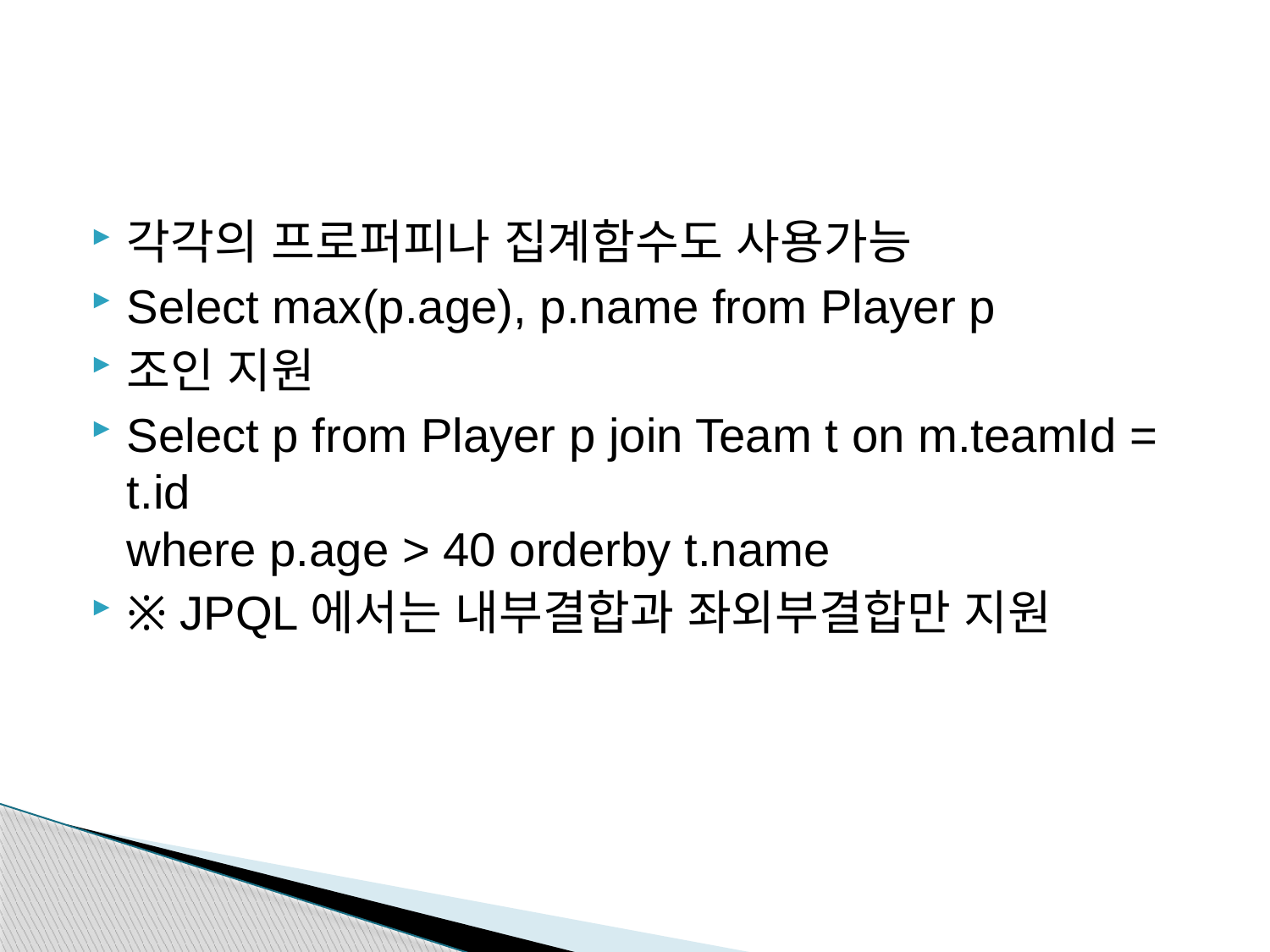

#
각각의 프로퍼피나 집계함수도 사용가능
Select max(p.age), p.name from Player p
조인 지원
Select p from Player p join Team t on m.teamId = t.id
where p.age > 40 orderby t.name
※ JPQL에서는 내부결합과 좌외부결합만 지원